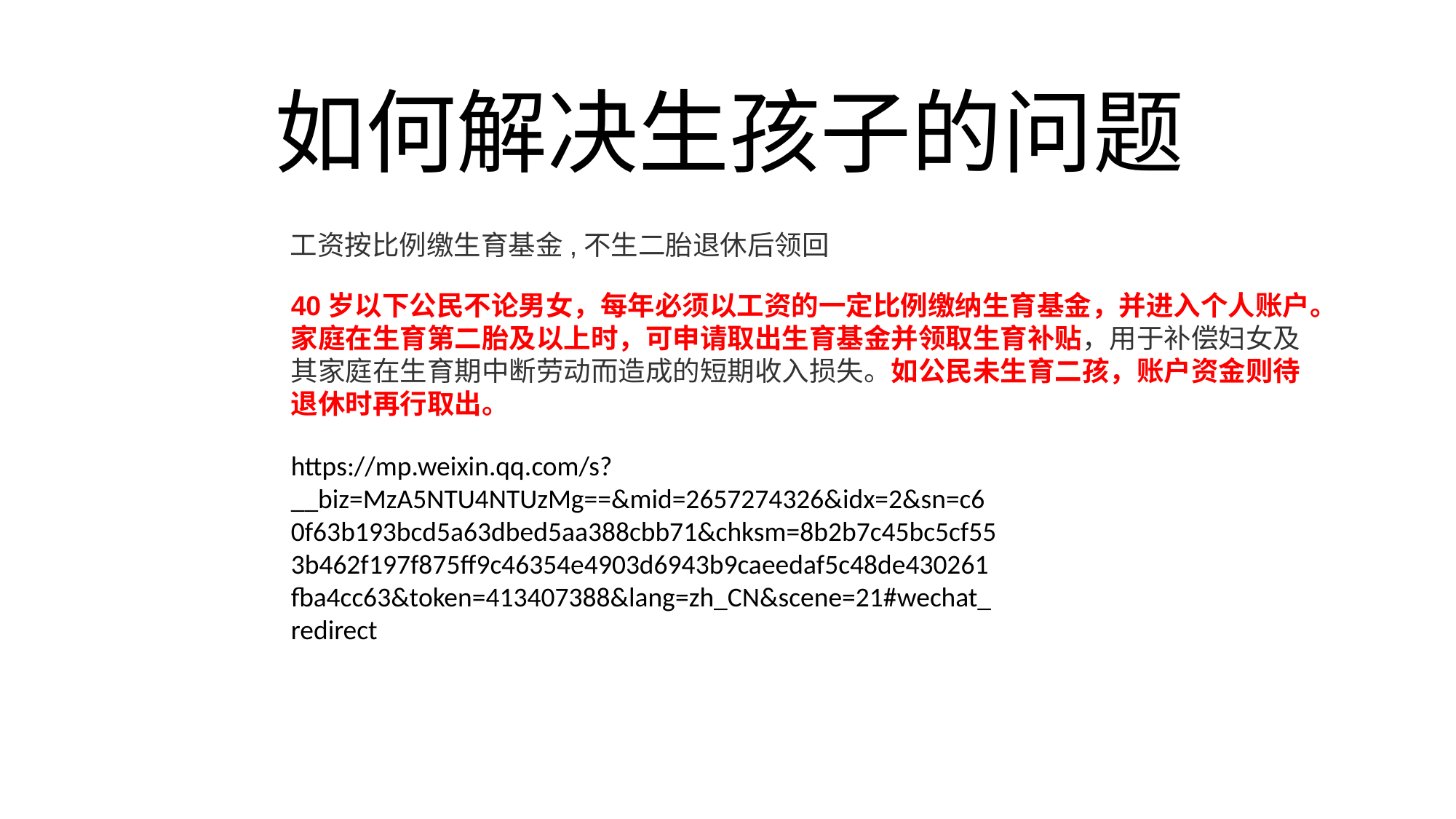

# 如何解决生孩子的问题
工资按比例缴生育基金,不生二胎退休后领回
40岁以下公民不论男女，每年必须以工资的一定比例缴纳生育基金，并进入个人账户。家庭在生育第二胎及以上时，可申请取出生育基金并领取生育补贴，用于补偿妇女及其家庭在生育期中断劳动而造成的短期收入损失。如公民未生育二孩，账户资金则待退休时再行取出。
https://mp.weixin.qq.com/s?__biz=MzA5NTU4NTUzMg==&mid=2657274326&idx=2&sn=c60f63b193bcd5a63dbed5aa388cbb71&chksm=8b2b7c45bc5cf553b462f197f875ff9c46354e4903d6943b9caeedaf5c48de430261fba4cc63&token=413407388&lang=zh_CN&scene=21#wechat_redirect